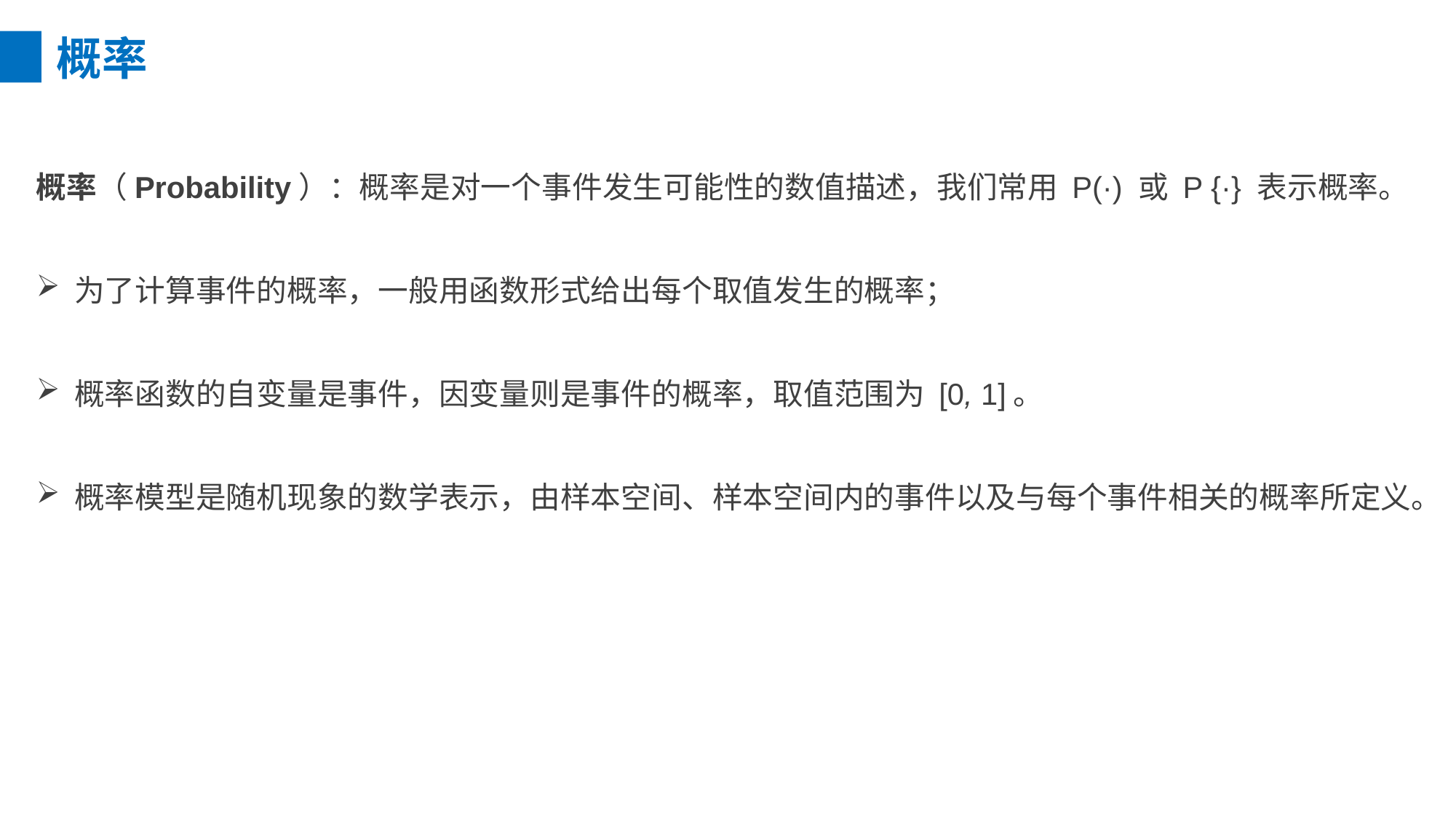

概率
概率（Probability）：概率是对一个事件发生可能性的数值描述，我们常用 P(·) 或 P {·} 表示概率。

 为了计算事件的概率，一般用函数形式给出每个取值发生的概率；

 概率函数的自变量是事件，因变量则是事件的概率，取值范围为 [0, 1]。

 概率模型是随机现象的数学表示，由样本空间、样本空间内的事件以及与每个事件相关的概率所定义。